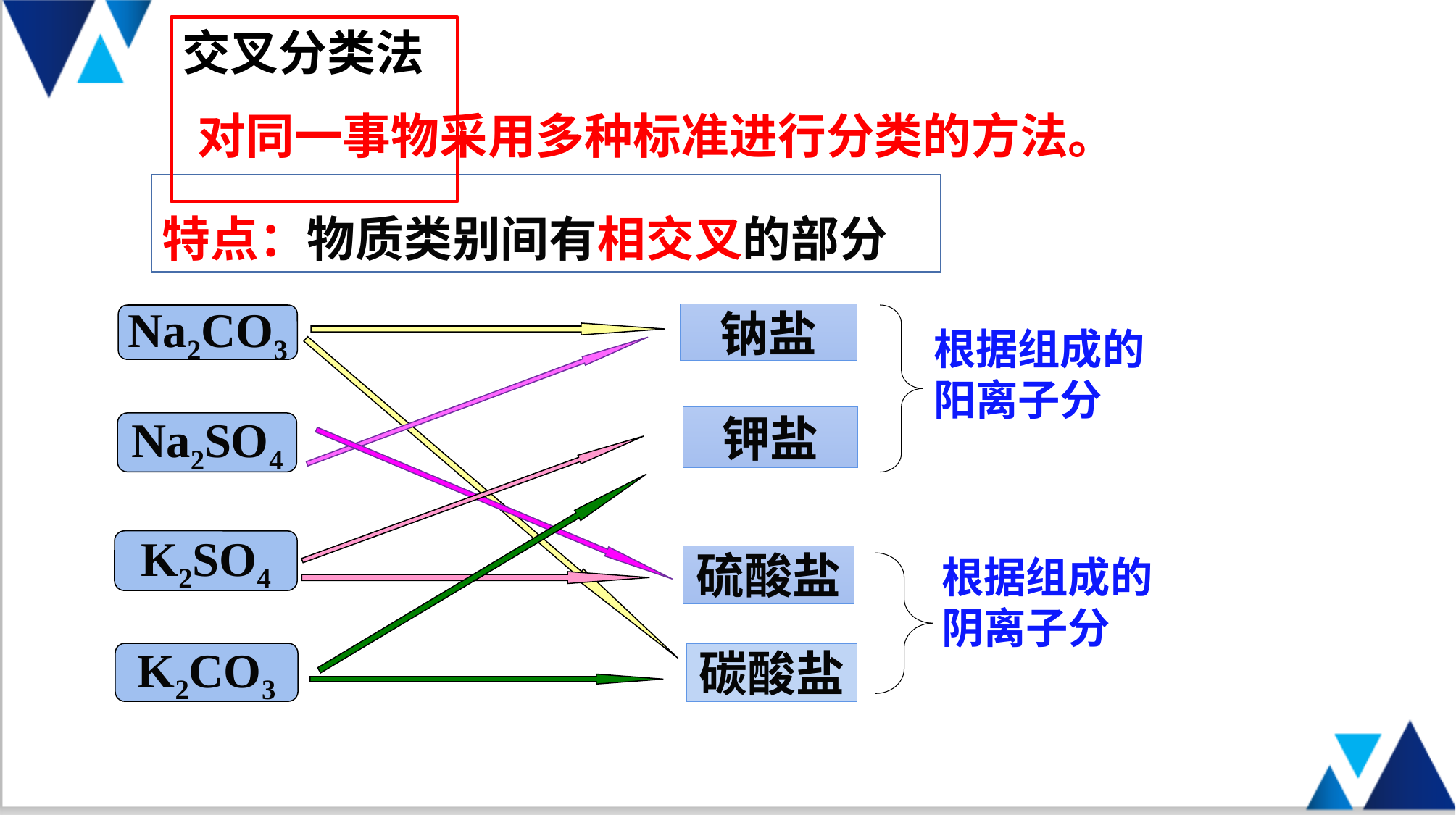

交叉分类法
对同一事物采用多种标准进行分类的方法。
特点：物质类别间有相交叉的部分
钠盐
Na2CO3

根据组成的阳离子分

钾盐
Na2SO4

K2SO4
硫酸盐
根据组成的阴离子分

K2CO3
碳酸盐